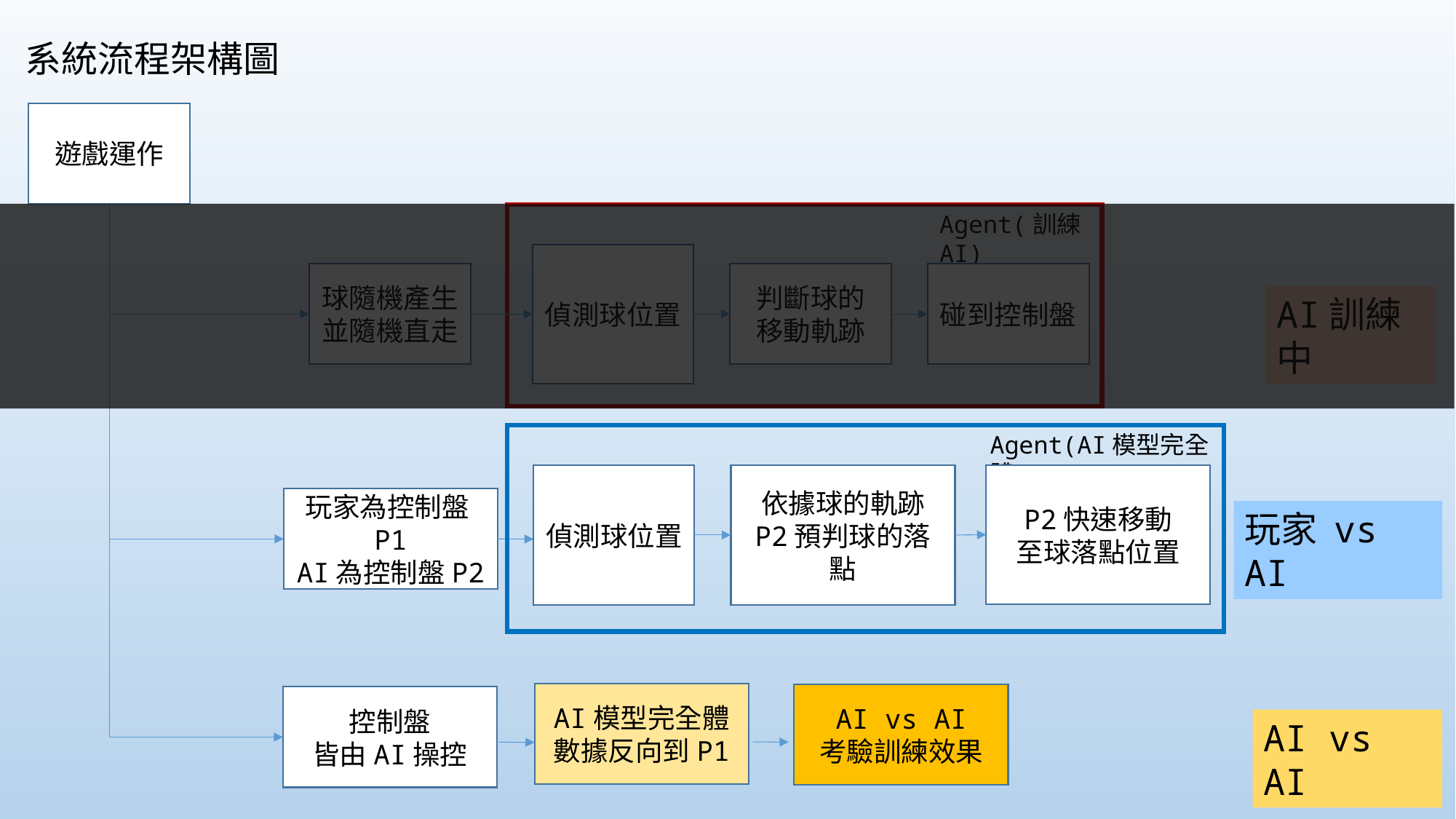

系統流程架構圖
遊戲運作
Agent(訓練AI)

偵測球位置
球隨機產生並隨機直走
判斷球的
移動軌跡
碰到控制盤
AI訓練中
Agent(AI模型完全體)

P2快速移動
至球落點位置
依據球的軌跡
P2預判球的落點
偵測球位置
玩家為控制盤P1
AI為控制盤P2
玩家 vs AI
AI模型完全體
數據反向到P1
AI vs AI
考驗訓練效果
控制盤
皆由AI操控
AI vs AI